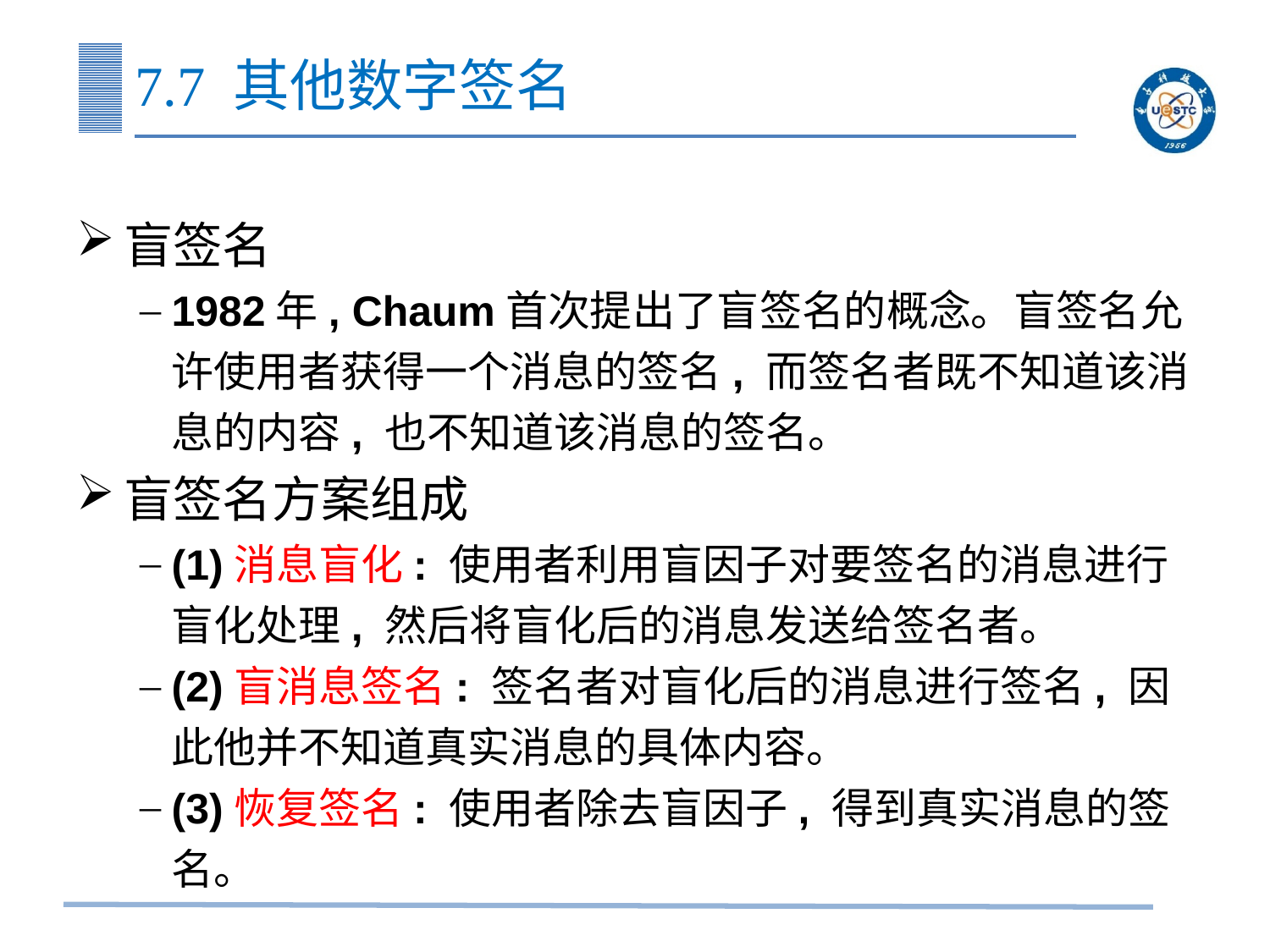

# 7.7 其他数字签名
盲签名
1982年, Chaum首次提出了盲签名的概念。盲签名允许使用者获得一个消息的签名, 而签名者既不知道该消息的内容, 也不知道该消息的签名。
盲签名方案组成
(1)消息盲化: 使用者利用盲因子对要签名的消息进行盲化处理, 然后将盲化后的消息发送给签名者。
(2)盲消息签名: 签名者对盲化后的消息进行签名, 因此他并不知道真实消息的具体内容。
(3)恢复签名: 使用者除去盲因子, 得到真实消息的签名。